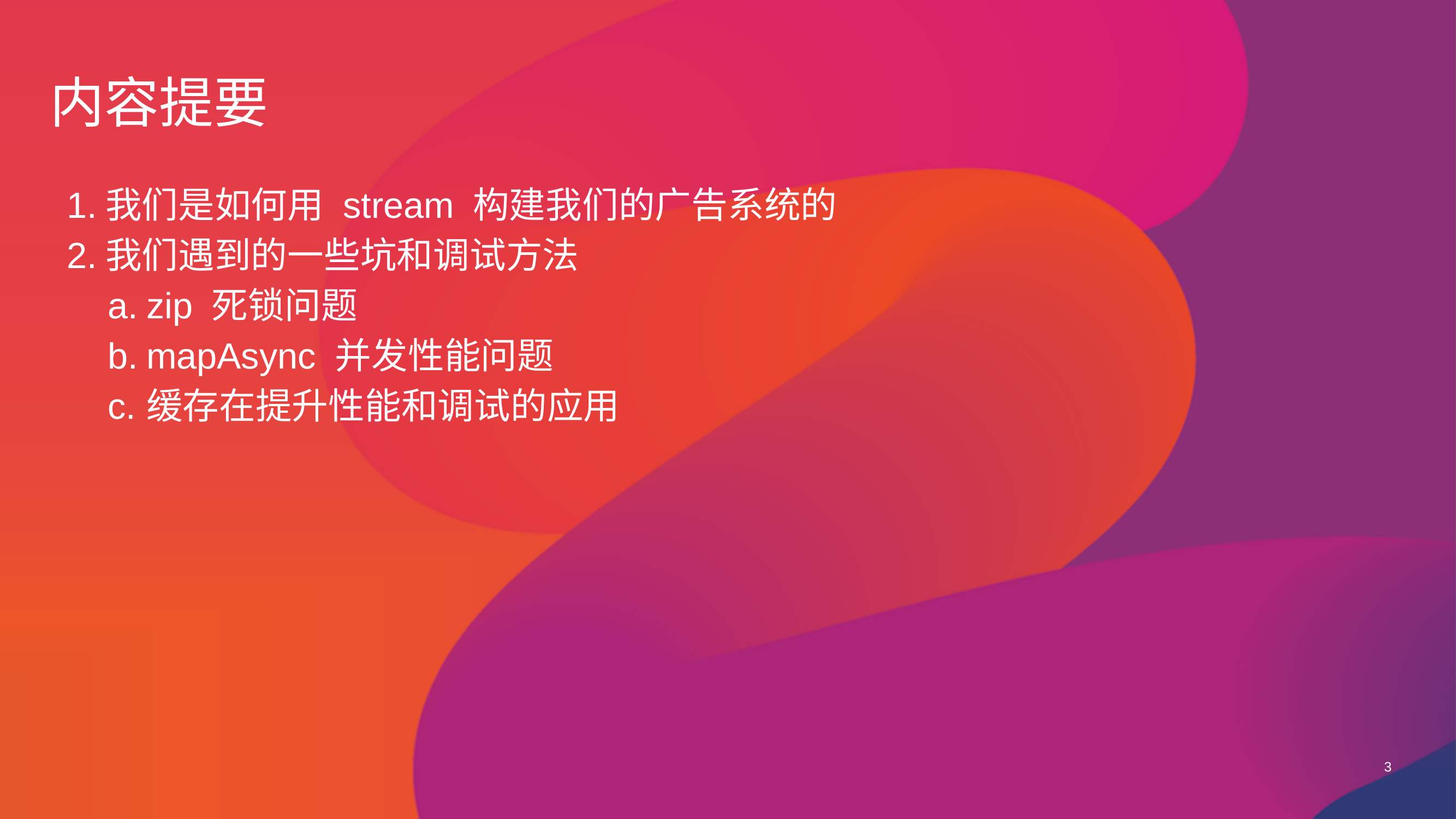

# 内容提要
我们是如何用 stream 构建我们的广告系统的
我们遇到的一些坑和调试方法
zip 死锁问题
mapAsync 并发性能问题
缓存在提升性能和调试的应用
3